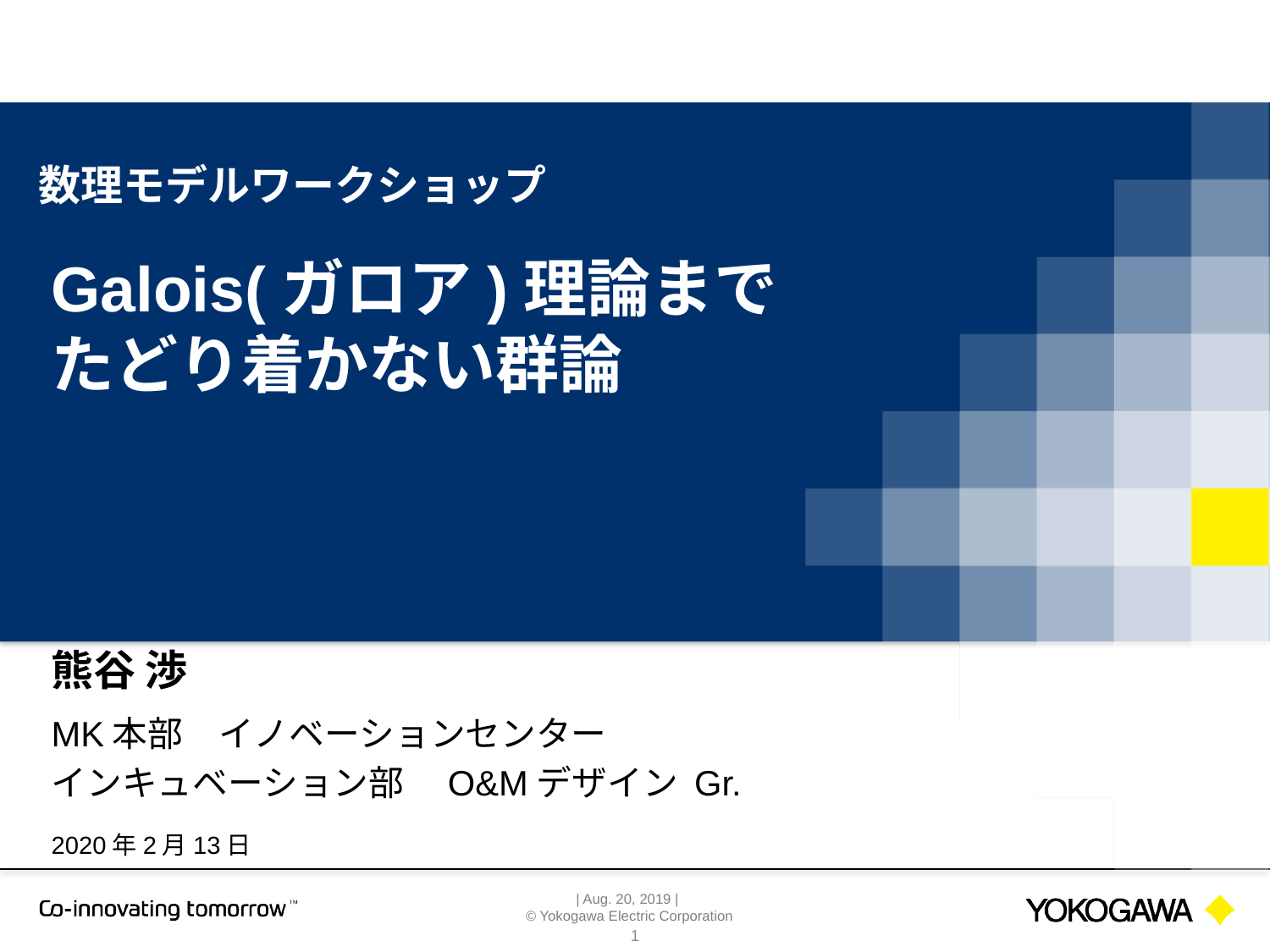

数理モデルワークショップ
# Galois(ガロア)理論まで たどり着かない群論
熊谷 渉
MK本部　イノベーションセンター
インキュベーション部　O&Mデザイン Gr.
2020年2月13日
1